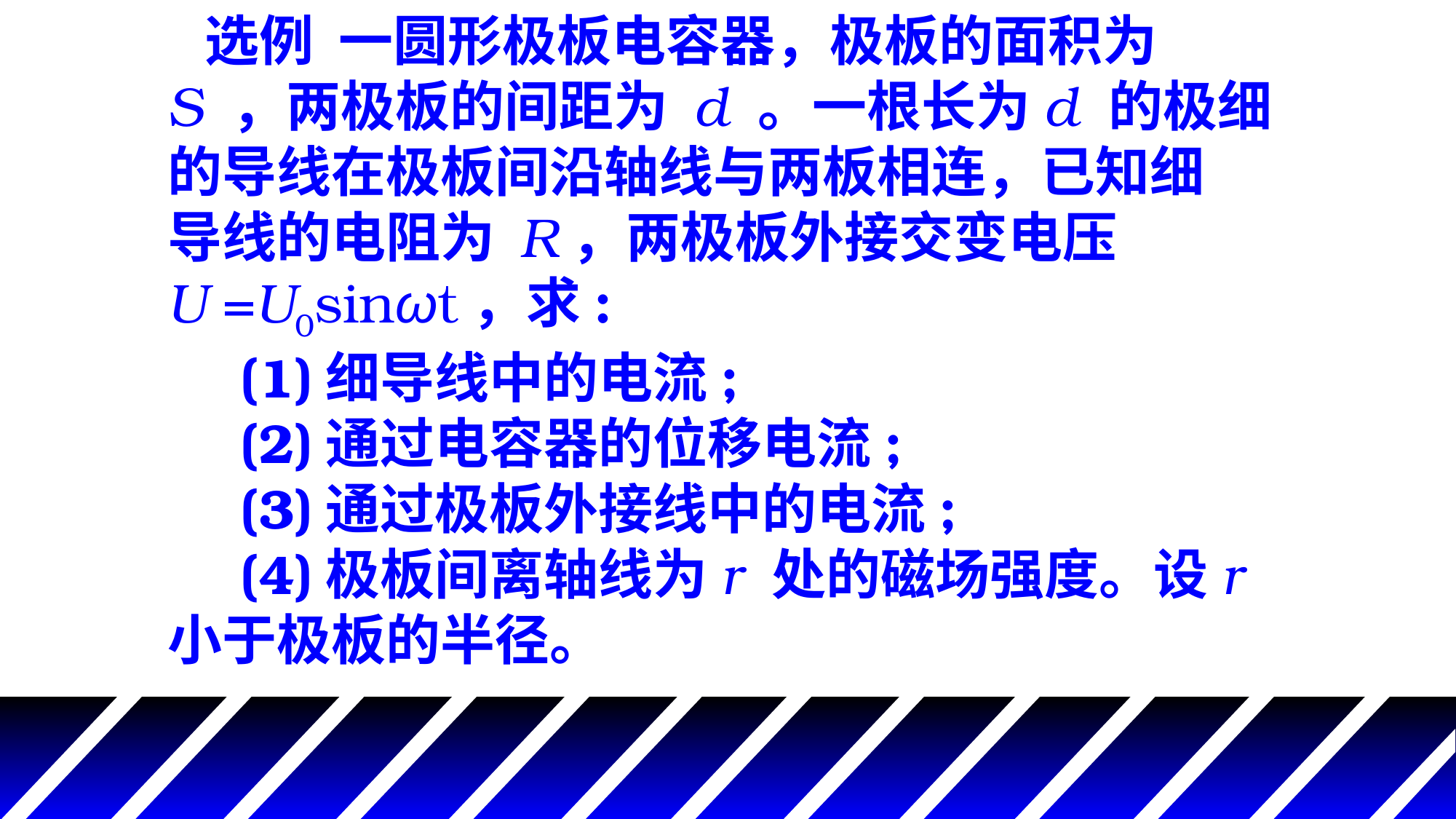

选例  一圆形极板电容器，极板的面积为
S ，两极板的间距为 d 。一根长为d 的极细
的导线在极板间沿轴线与两板相连，已知细
导线的电阻为 R，两极板外接交变电压
U =U0sinωt，求:
    (1)细导线中的电流;
    (2)通过电容器的位移电流;
    (3)通过极板外接线中的电流;
    (4)极板间离轴线为r 处的磁场强度。设r
小于极板的半径。